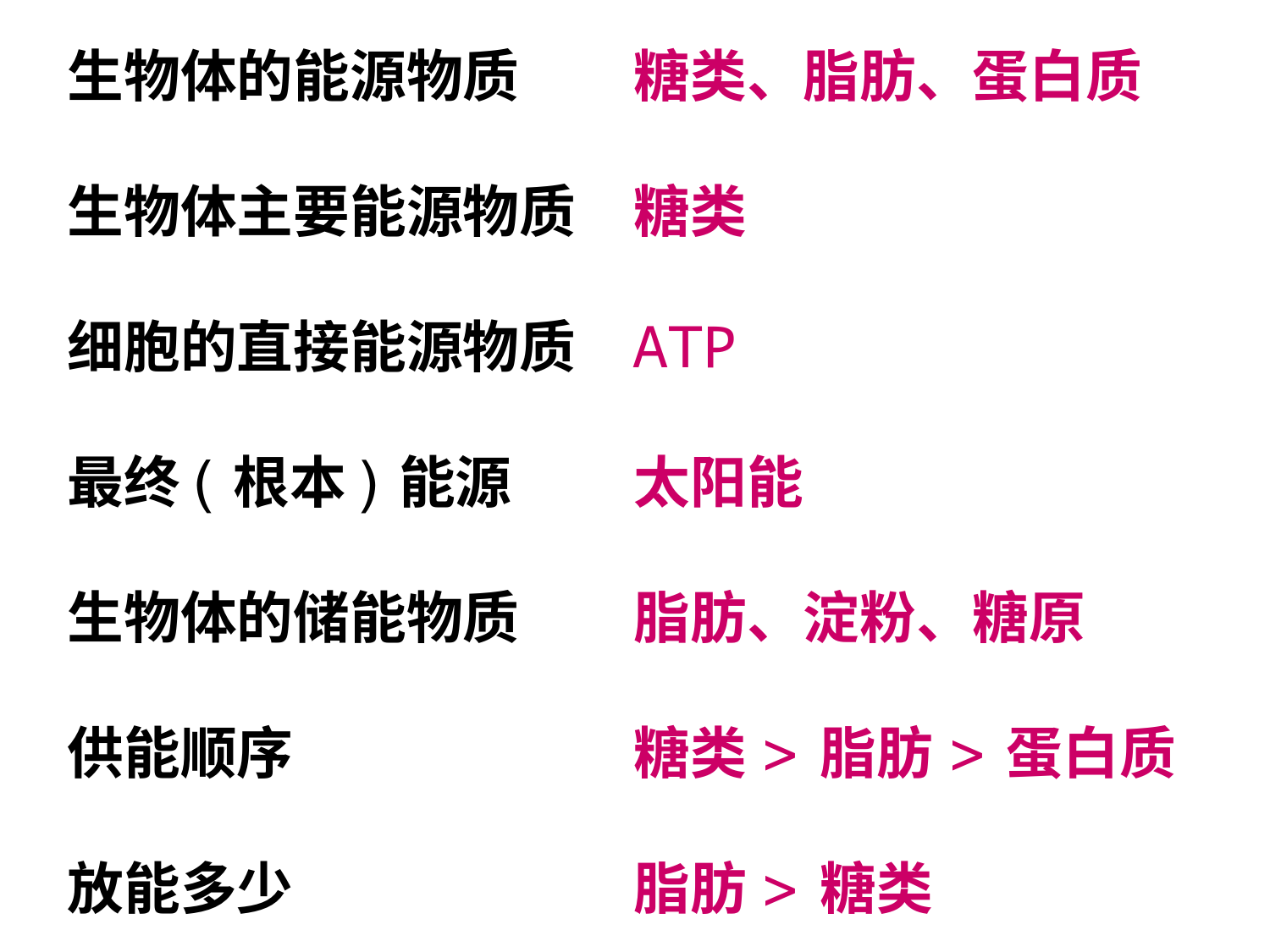

生物体的能源物质

生物体主要能源物质

细胞的直接能源物质

最终(根本)能源

生物体的储能物质

供能顺序

放能多少
糖类、脂肪、蛋白质

糖类

ATP

太阳能

脂肪、淀粉、糖原

糖类>脂肪>蛋白质

脂肪>糖类